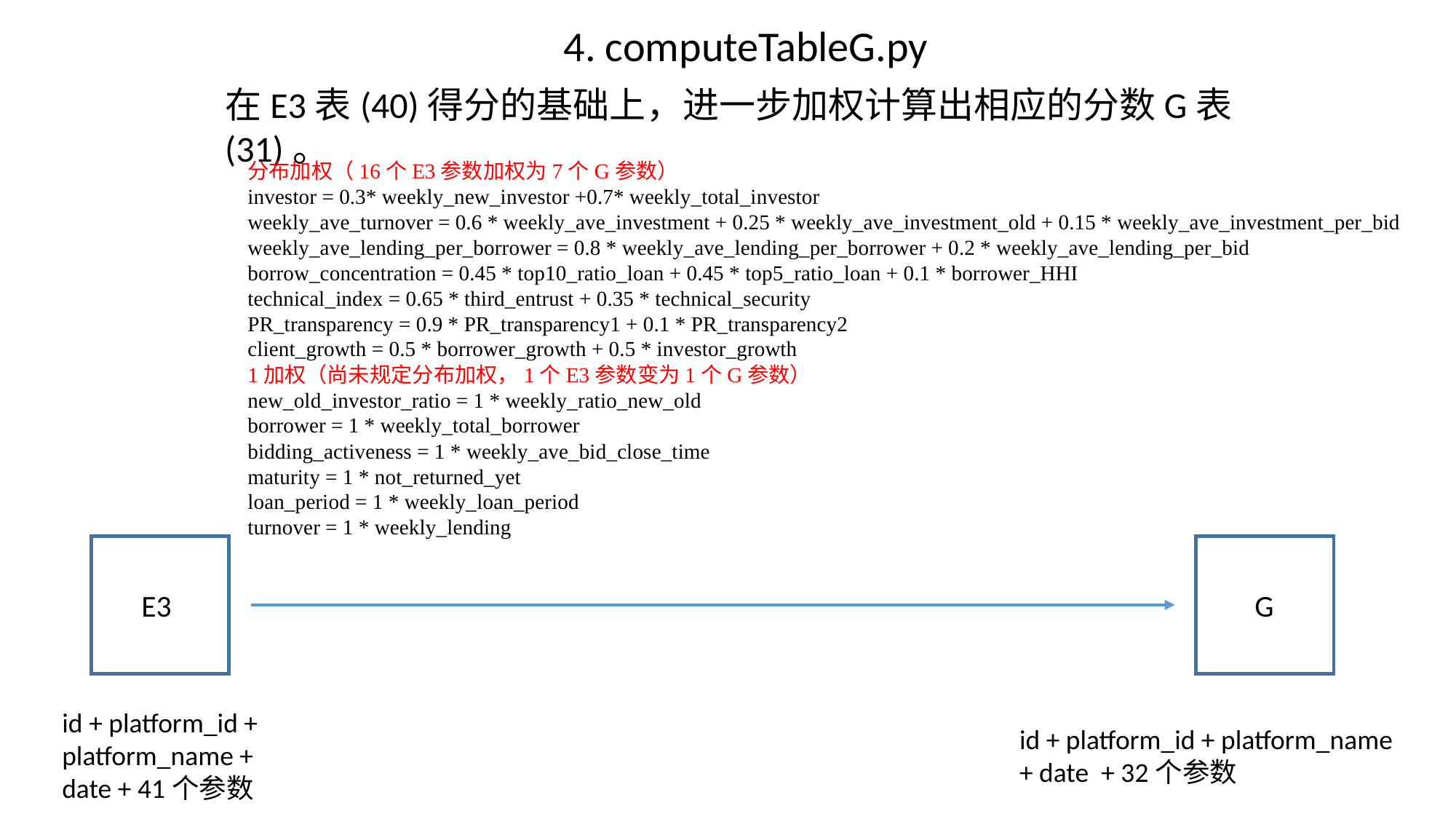

4. computeTableG.py
在E3表(40)得分的基础上，进一步加权计算出相应的分数G表(31)。
分布加权（16个E3参数加权为7个G参数）
investor = 0.3* weekly_new_investor +0.7* weekly_total_investor
weekly_ave_turnover = 0.6 * weekly_ave_investment + 0.25 * weekly_ave_investment_old + 0.15 * weekly_ave_investment_per_bid
weekly_ave_lending_per_borrower = 0.8 * weekly_ave_lending_per_borrower + 0.2 * weekly_ave_lending_per_bid
borrow_concentration = 0.45 * top10_ratio_loan + 0.45 * top5_ratio_loan + 0.1 * borrower_HHI
technical_index = 0.65 * third_entrust + 0.35 * technical_security
PR_transparency = 0.9 * PR_transparency1 + 0.1 * PR_transparency2
client_growth = 0.5 * borrower_growth + 0.5 * investor_growth
1加权（尚未规定分布加权，1个E3参数变为1个G参数）
new_old_investor_ratio = 1 * weekly_ratio_new_old
borrower = 1 * weekly_total_borrower
bidding_activeness = 1 * weekly_ave_bid_close_time
maturity = 1 * not_returned_yet
loan_period = 1 * weekly_loan_period
turnover = 1 * weekly_lending

E3

G
id + platform_id + platform_name + date + 41个参数
id + platform_id + platform_name + date  + 32个参数